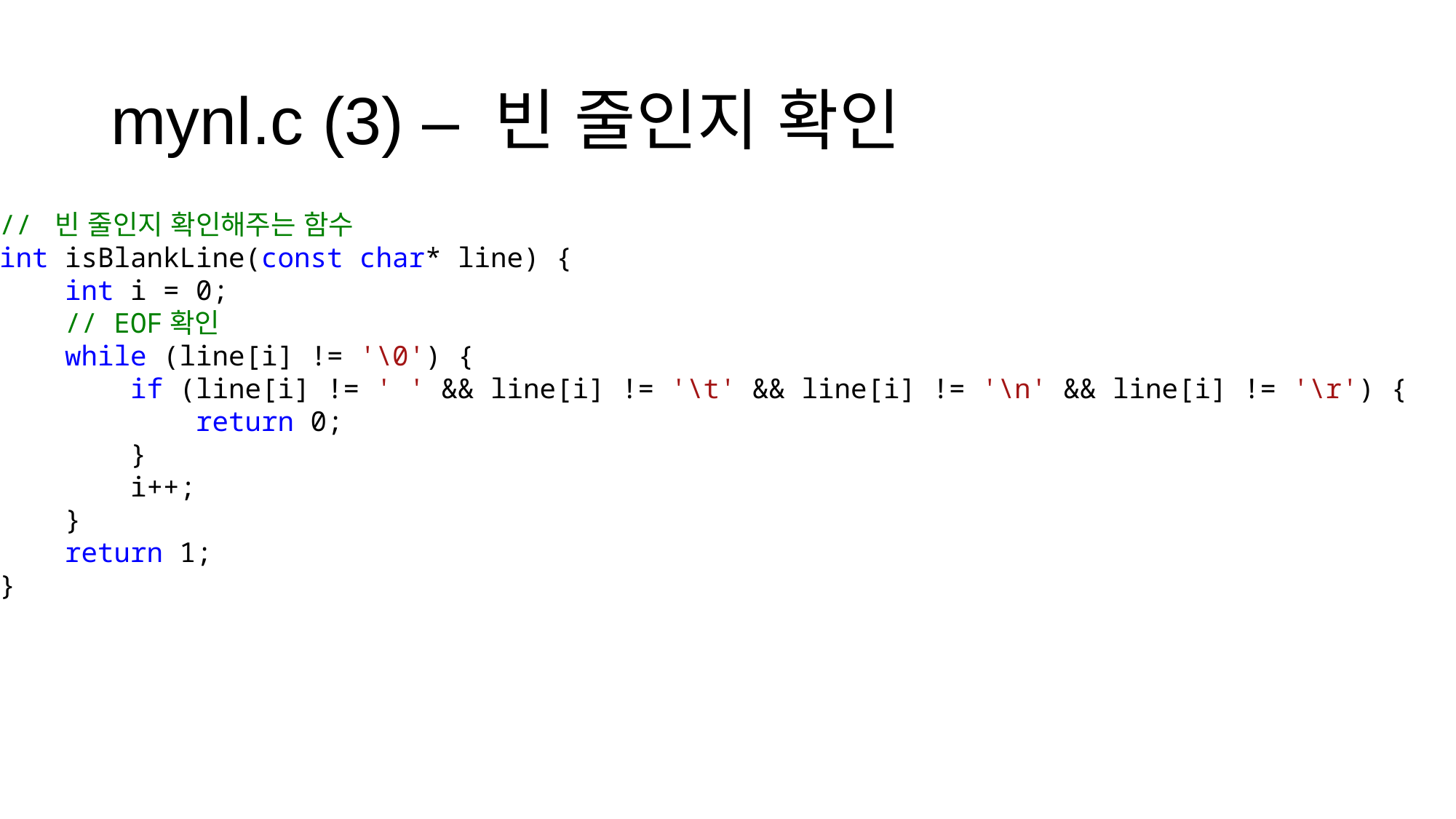

# mynl.c (3) – 빈 줄인지 확인
// 빈 줄인지 확인해주는 함수
int isBlankLine(const char* line) {
    int i = 0;
    // EOF확인
    while (line[i] != '\0') {
        if (line[i] != ' ' && line[i] != '\t' && line[i] != '\n' && line[i] != '\r') {
            return 0;
        }
        i++;
    }
    return 1;
}